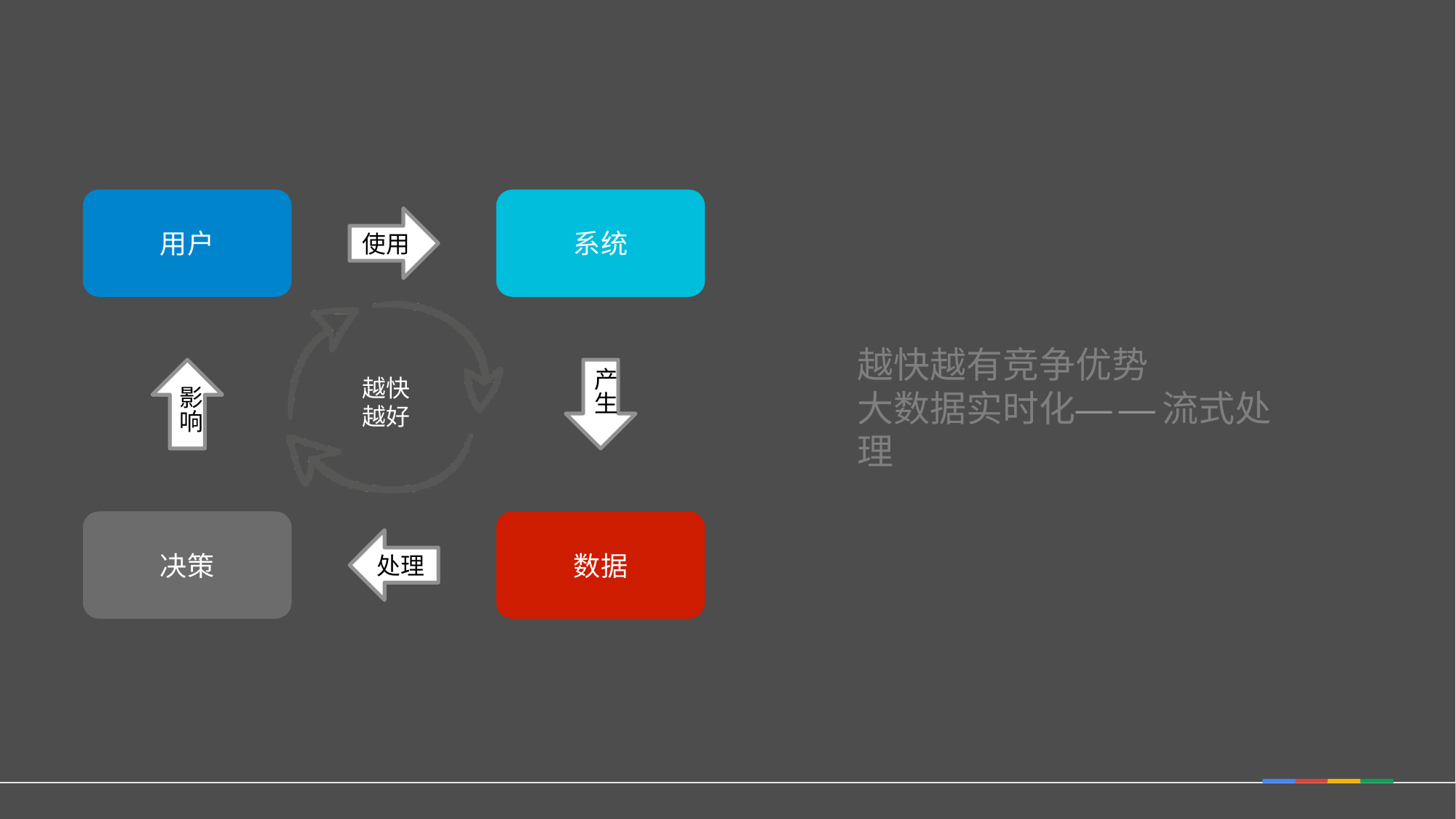

用户
系统
使用

越快越有竞争优势
大数据实时化——流式处理

产 生
越快 越好
影 响

决策
数据
处理